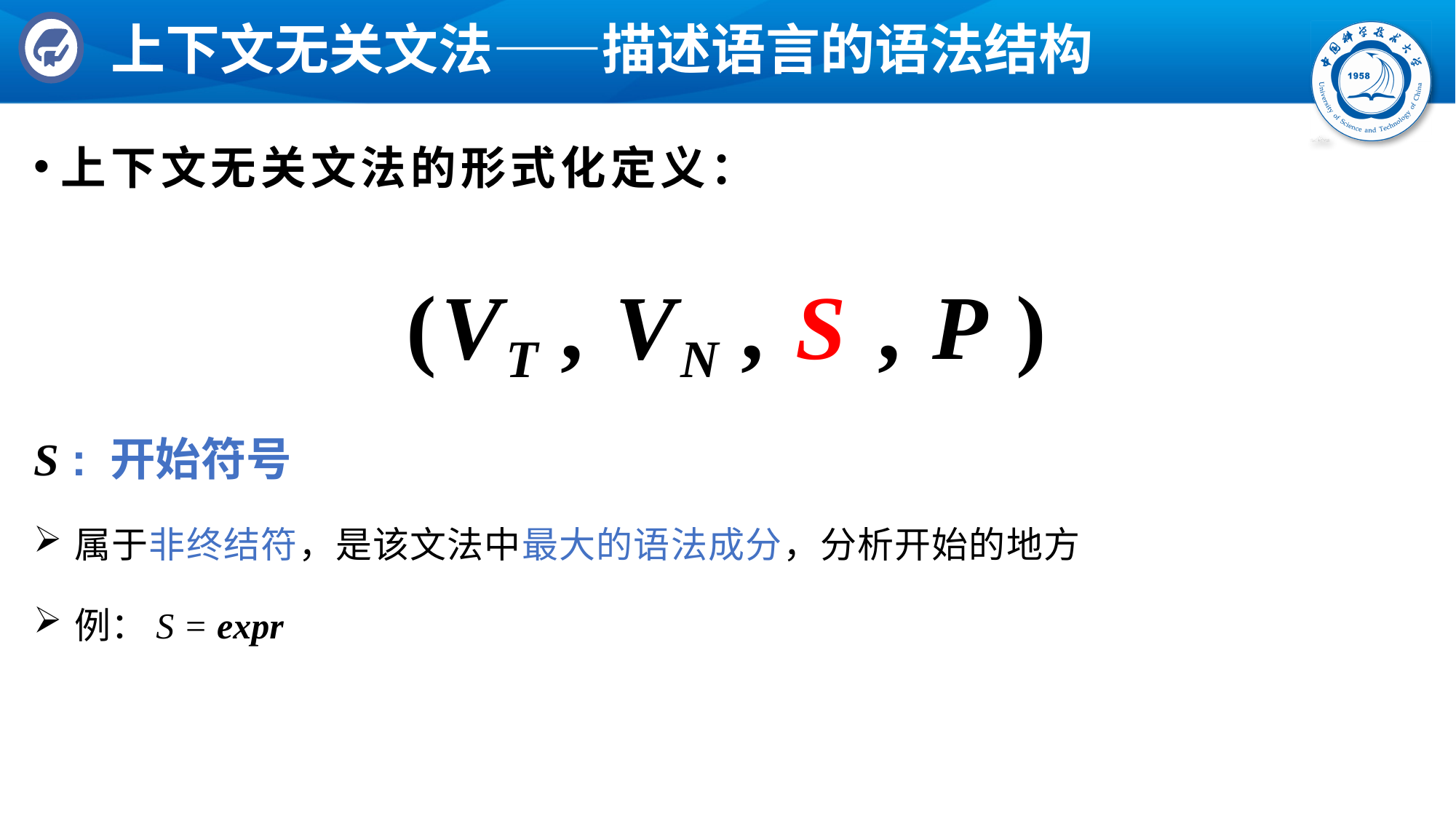

# 上下文无关文法——描述语言的语法结构
上下文无关文法的形式化定义：
(VT , VN , S , P )
S : 开始符号
属于非终结符，是该文法中最大的语法成分，分析开始的地方
例：S = expr